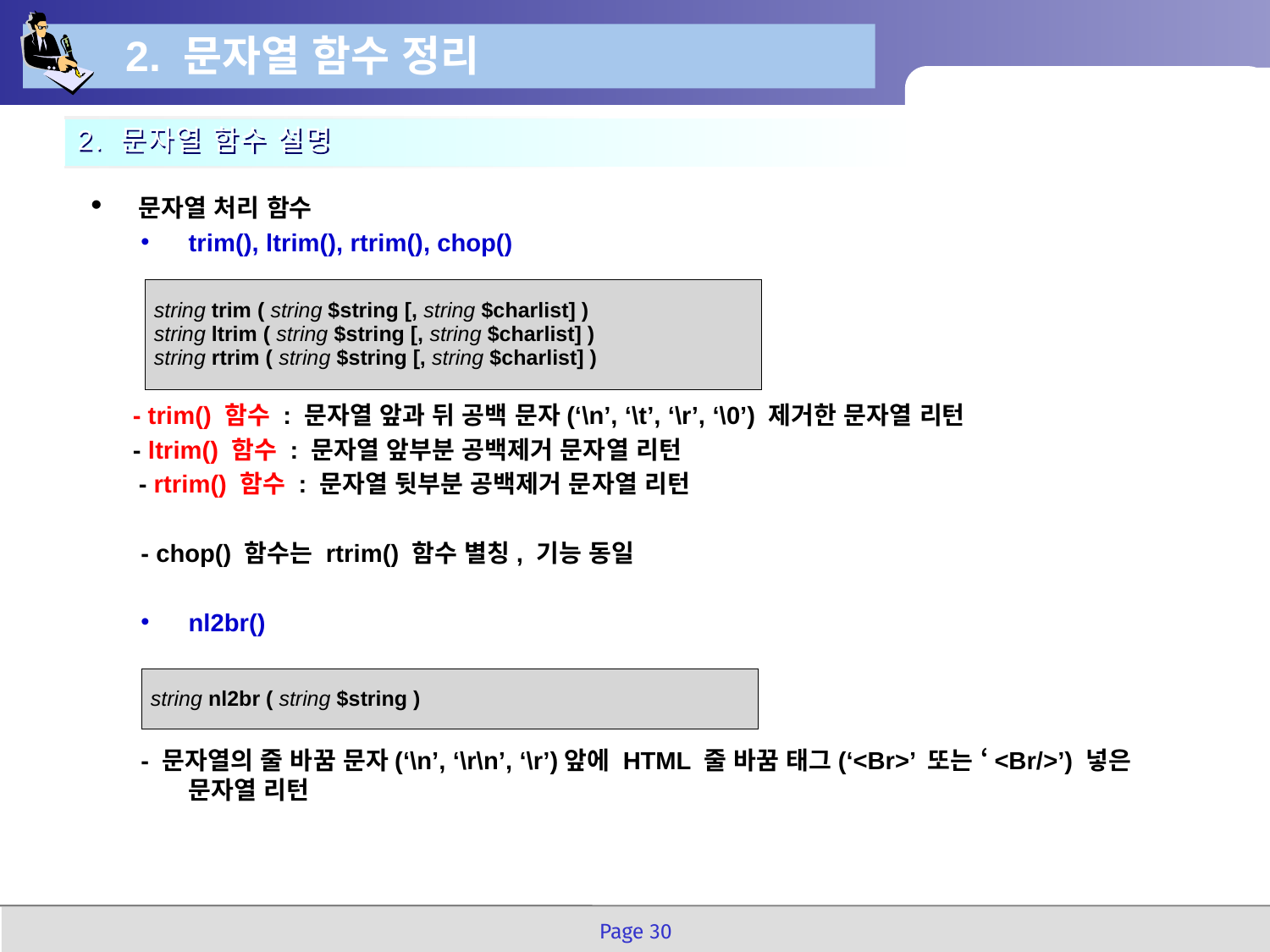

2. 문자열 함수 정리
2. 문자열 함수 설명

문자열 처리 함수
trim(), ltrim(), rtrim(), chop()

      - trim() 함수 : 문자열 앞과 뒤 공백 문자(‘\n’, ‘\t’, ‘\r’, ‘\0’) 제거한 문자열 리턴
      - ltrim() 함수 : 문자열 앞부분 공백제거 문자열 리턴
- rtrim() 함수 : 문자열 뒷부분 공백제거 문자열 리턴

- chop() 함수는 rtrim() 함수 별칭, 기능 동일

nl2br()

- 문자열의 줄 바꿈 문자(‘\n’, ‘\r\n’, ‘\r’)앞에 HTML 줄 바꿈 태그(‘<Br>’ 또는 ‘<Br/>’) 넣은 문자열 리턴
| string trim ( string $string [, string $charlist] ) string ltrim ( string $string [, string $charlist] ) string rtrim ( string $string [, string $charlist] ) |
| --- |
| string nl2br ( string $string ) |
| --- |
Page 30